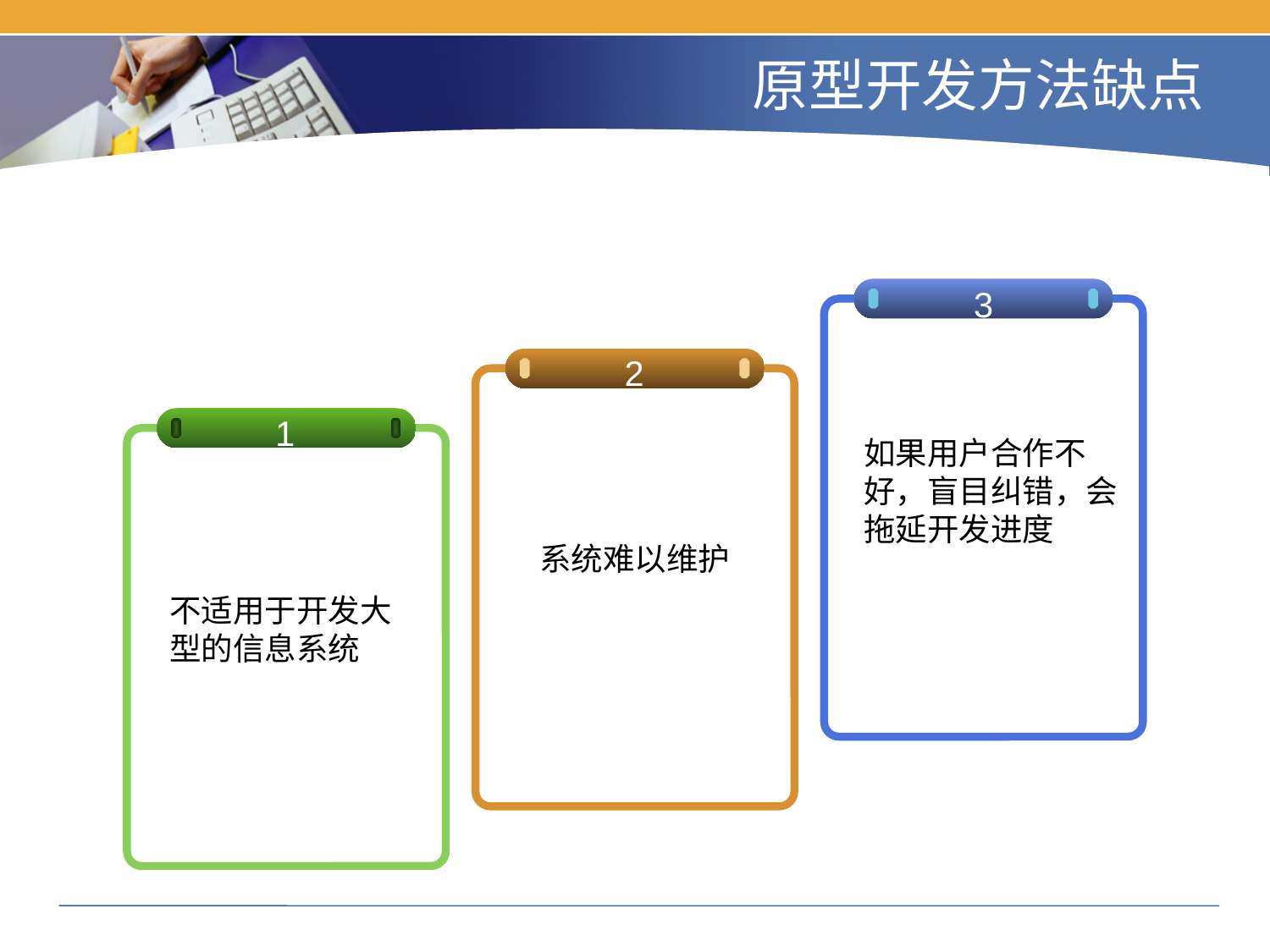

原型开发方法缺点
3

2

1

如果用户合作不好，盲目纠错，会拖延开发进度
系统难以维护
不适用于开发大型的信息系统